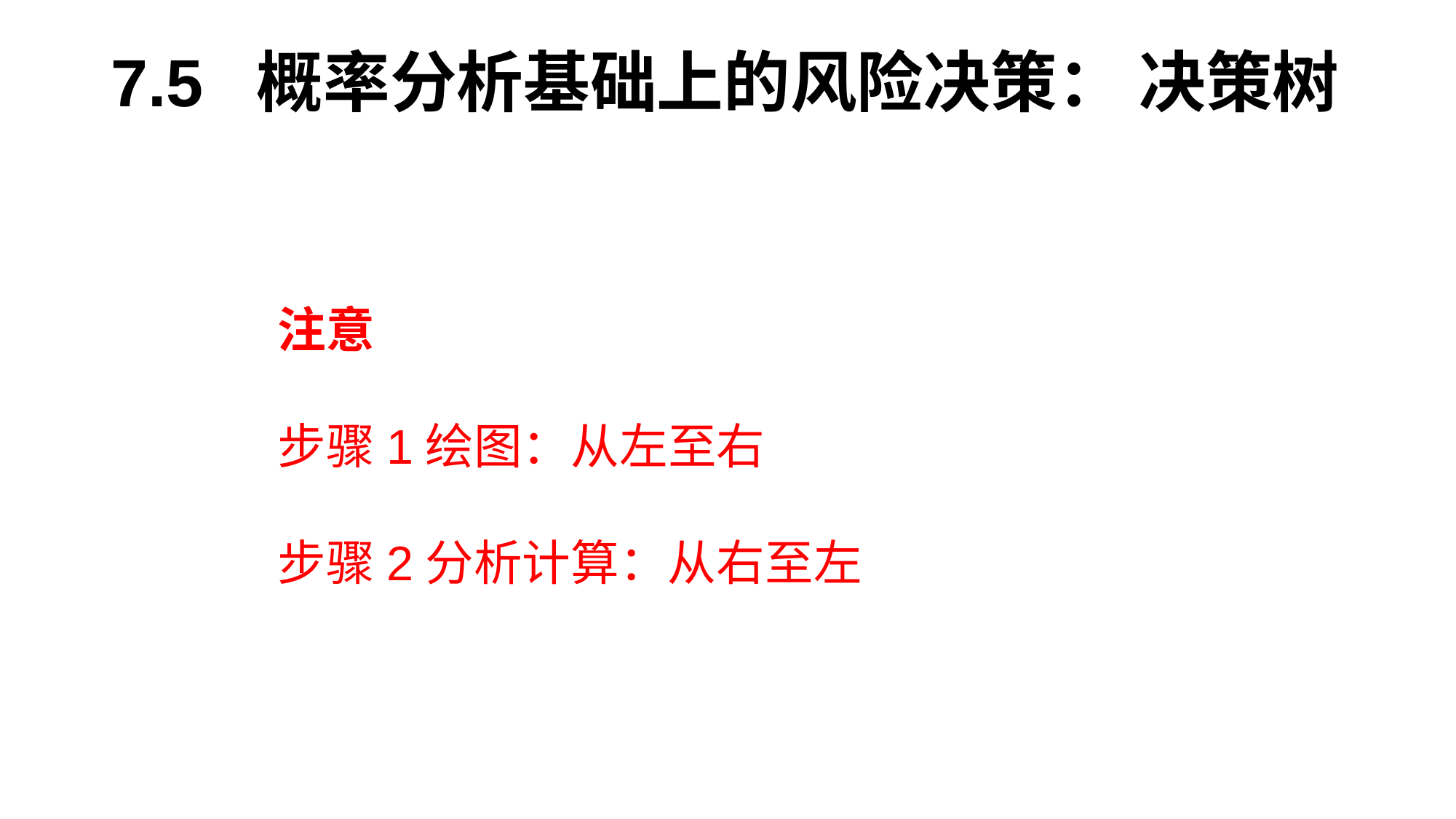

7.5  概率分析基础上的风险决策： 决策树
注意
步骤1绘图：从左至右
步骤2分析计算：从右至左